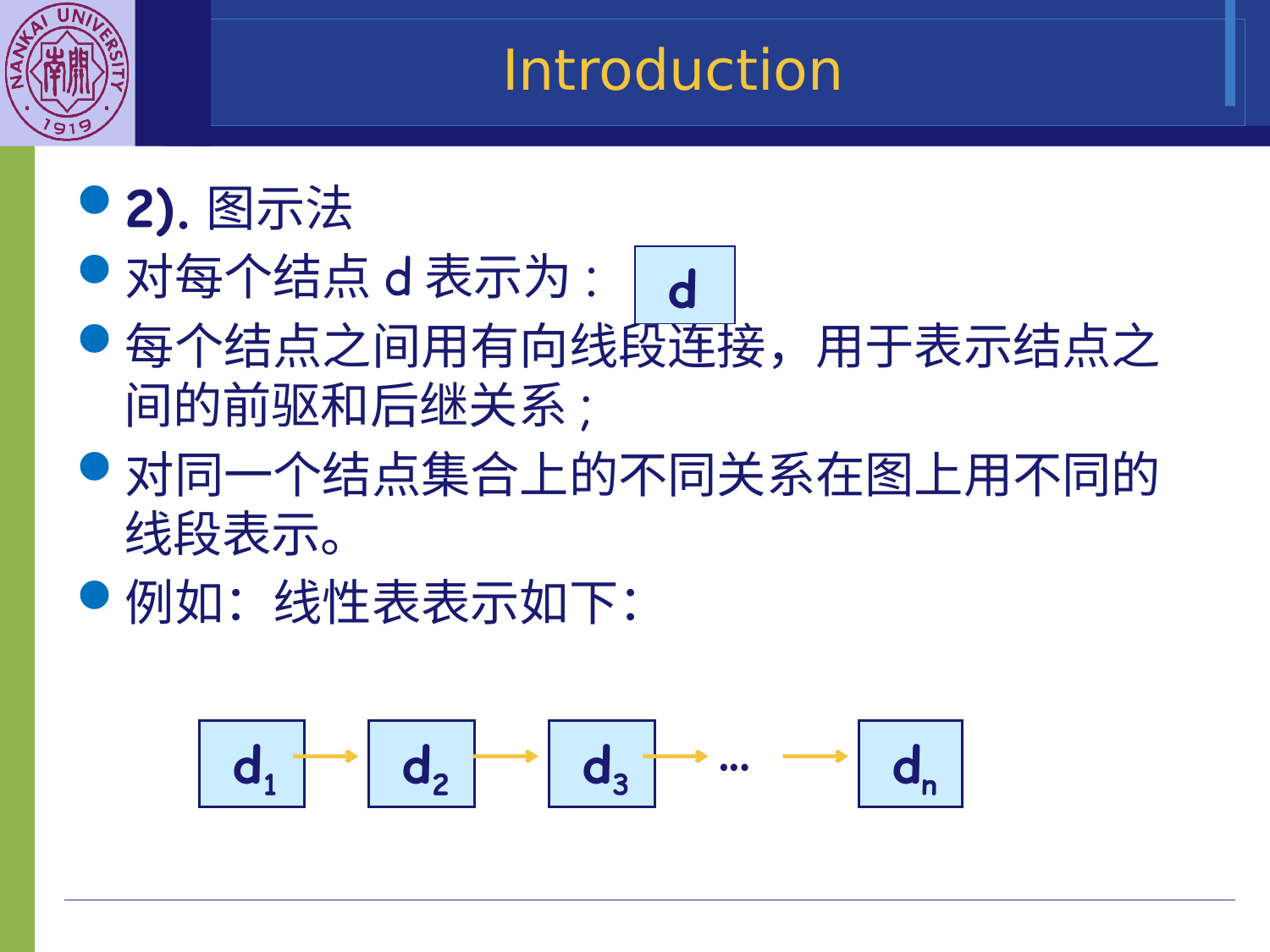

# Introduction
2).图示法
对每个结点d表示为:
每个结点之间用有向线段连接，用于表示结点之间的前驱和后继关系;
对同一个结点集合上的不同关系在图上用不同的线段表示。
例如：线性表表示如下：
 d
…
 d1
 d2
 d3
 dn

29